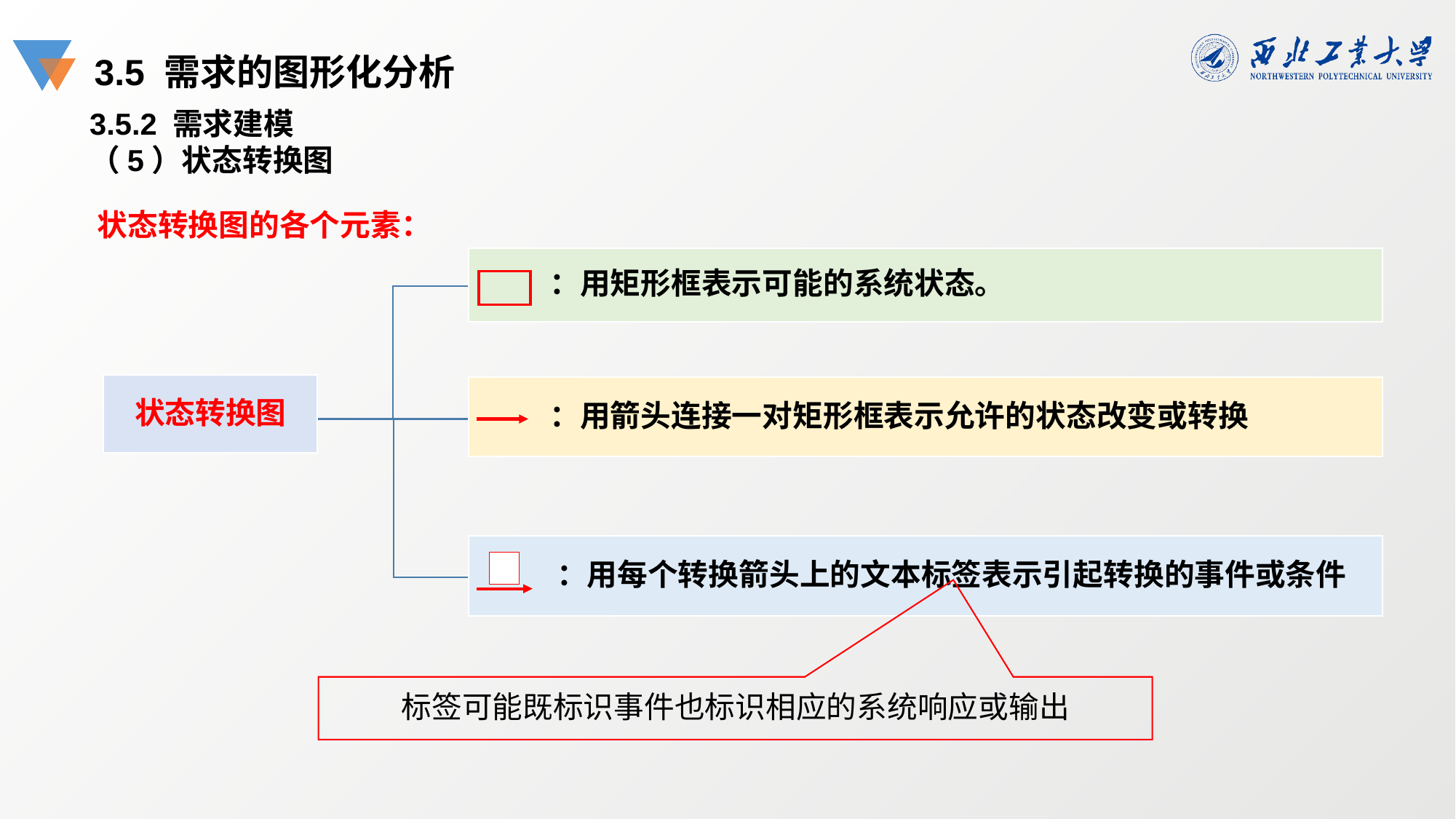

3.5 需求的图形化分析
3.5.2 需求建模
（5）状态转换图
状态转换图的各个元素：
          ：用矩形框表示可能的系统状态。

状态转换图
          ：用箭头连接一对矩形框表示允许的状态改变或转换

           ：用每个转换箭头上的文本标签表示引起转换的事件或条件

标签可能既标识事件也标识相应的系统响应或输出

32